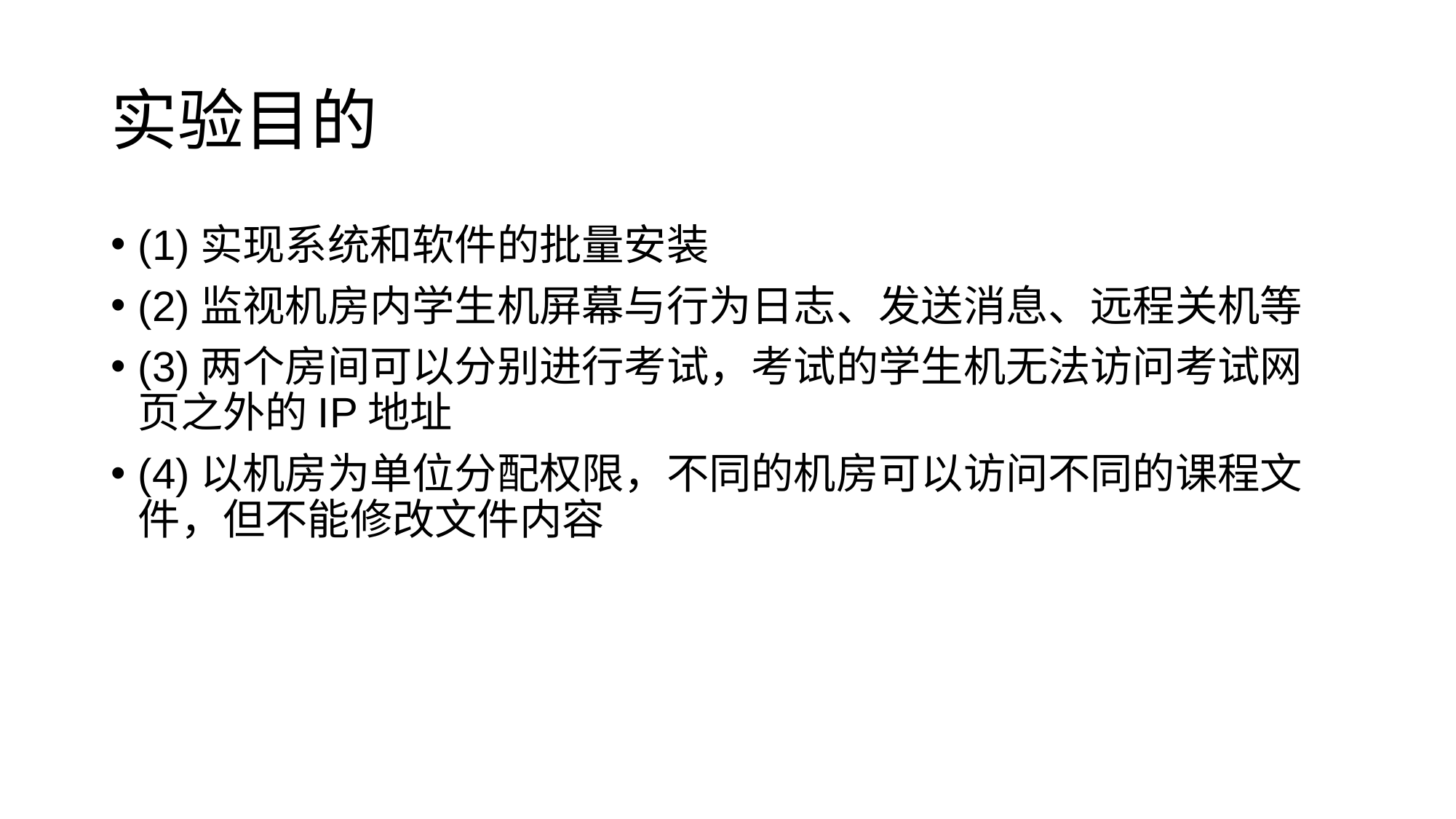

# 实验目的
(1)实现系统和软件的批量安装
(2)监视机房内学生机屏幕与行为日志、发送消息、远程关机等
(3)两个房间可以分别进行考试，考试的学生机无法访问考试网页之外的IP地址
(4)以机房为单位分配权限，不同的机房可以访问不同的课程文件，但不能修改文件内容